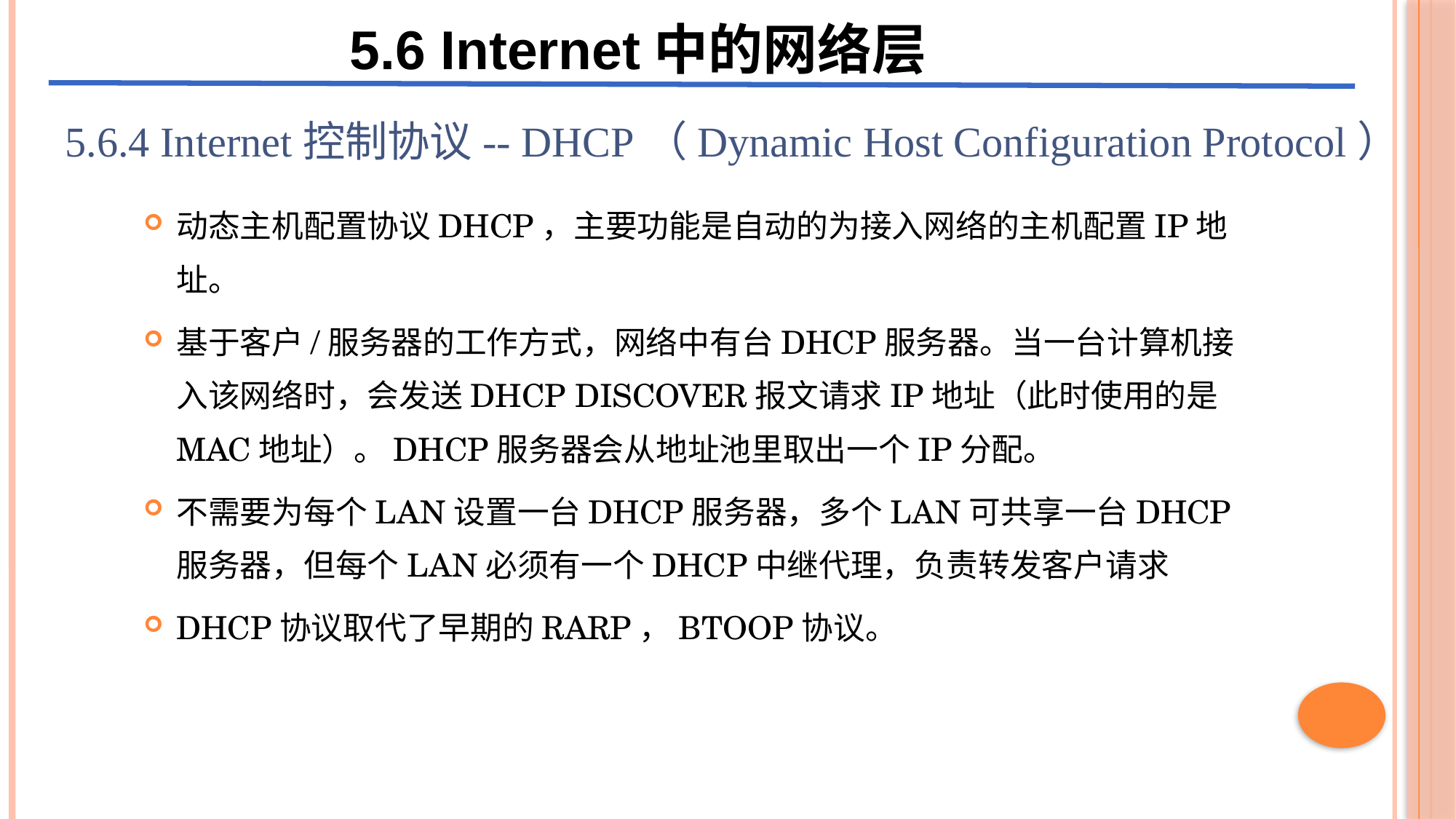

5.6 Internet中的网络层
5.6.4 Internet控制协议-- DHCP（Dynamic Host Configuration Protocol）
动态主机配置协议DHCP，主要功能是自动的为接入网络的主机配置IP地址。
基于客户/服务器的工作方式，网络中有台DHCP服务器。当一台计算机接入该网络时，会发送DHCP DISCOVER报文请求IP地址（此时使用的是MAC地址）。DHCP服务器会从地址池里取出一个IP分配。
不需要为每个LAN设置一台DHCP服务器，多个LAN可共享一台DHCP服务器，但每个LAN必须有一个DHCP中继代理，负责转发客户请求
DHCP协议取代了早期的RARP，BTOOP协议。